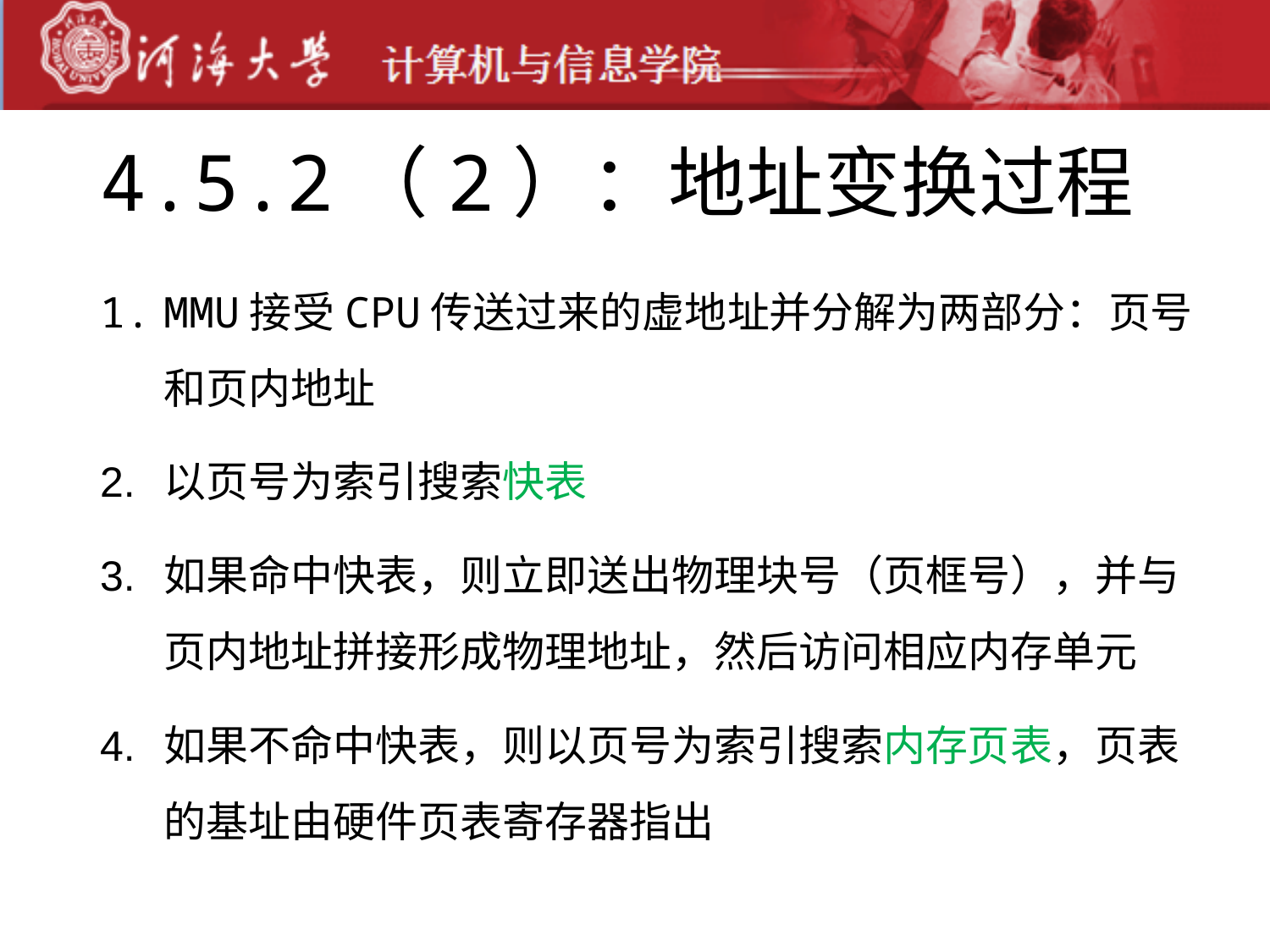

# 4.5.2（2）：地址变换过程
MMU接受CPU传送过来的虚地址并分解为两部分：页号和页内地址
以页号为索引搜索快表
如果命中快表，则立即送出物理块号（页框号），并与页内地址拼接形成物理地址，然后访问相应内存单元
如果不命中快表，则以页号为索引搜索内存页表，页表的基址由硬件页表寄存器指出